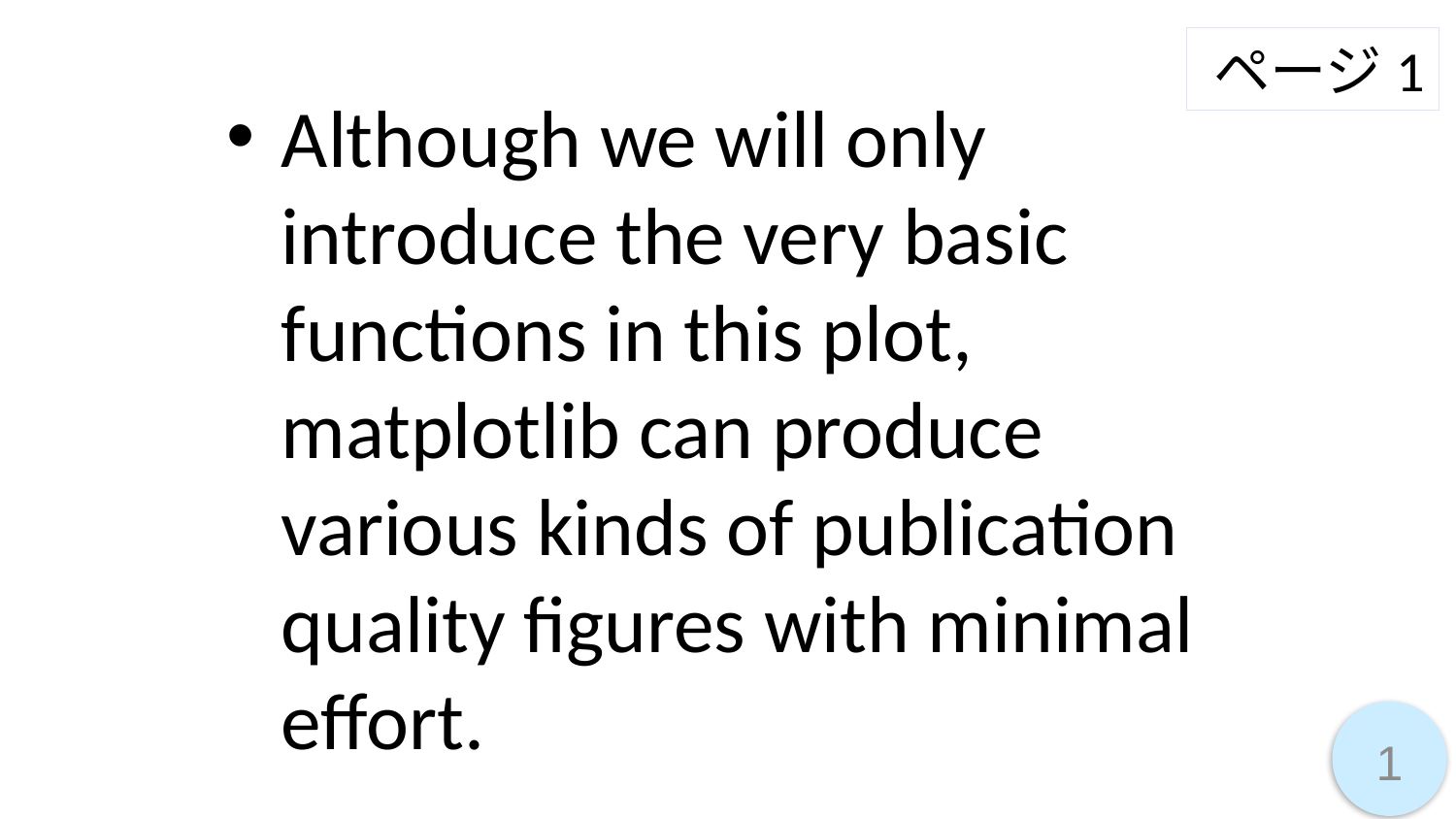

ページ1
Although we will only introduce the very basic functions in this plot, matplotlib can produce various kinds of publication quality figures with minimal effort.
1